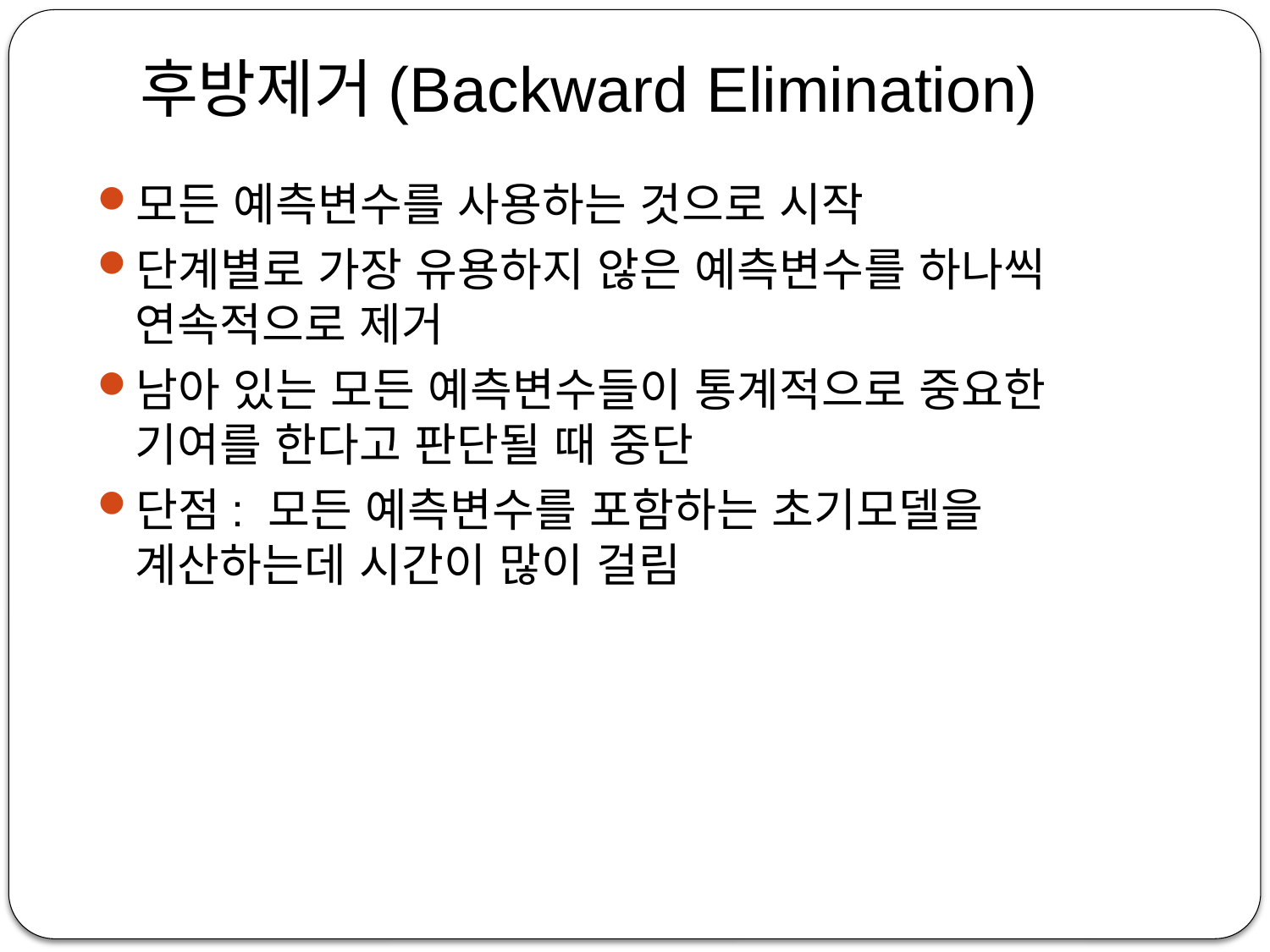

# 후방제거(Backward Elimination)
모든 예측변수를 사용하는 것으로 시작
단계별로 가장 유용하지 않은 예측변수를 하나씩 연속적으로 제거
남아 있는 모든 예측변수들이 통계적으로 중요한 기여를 한다고 판단될 때 중단
단점: 모든 예측변수를 포함하는 초기모델을 계산하는데 시간이 많이 걸림